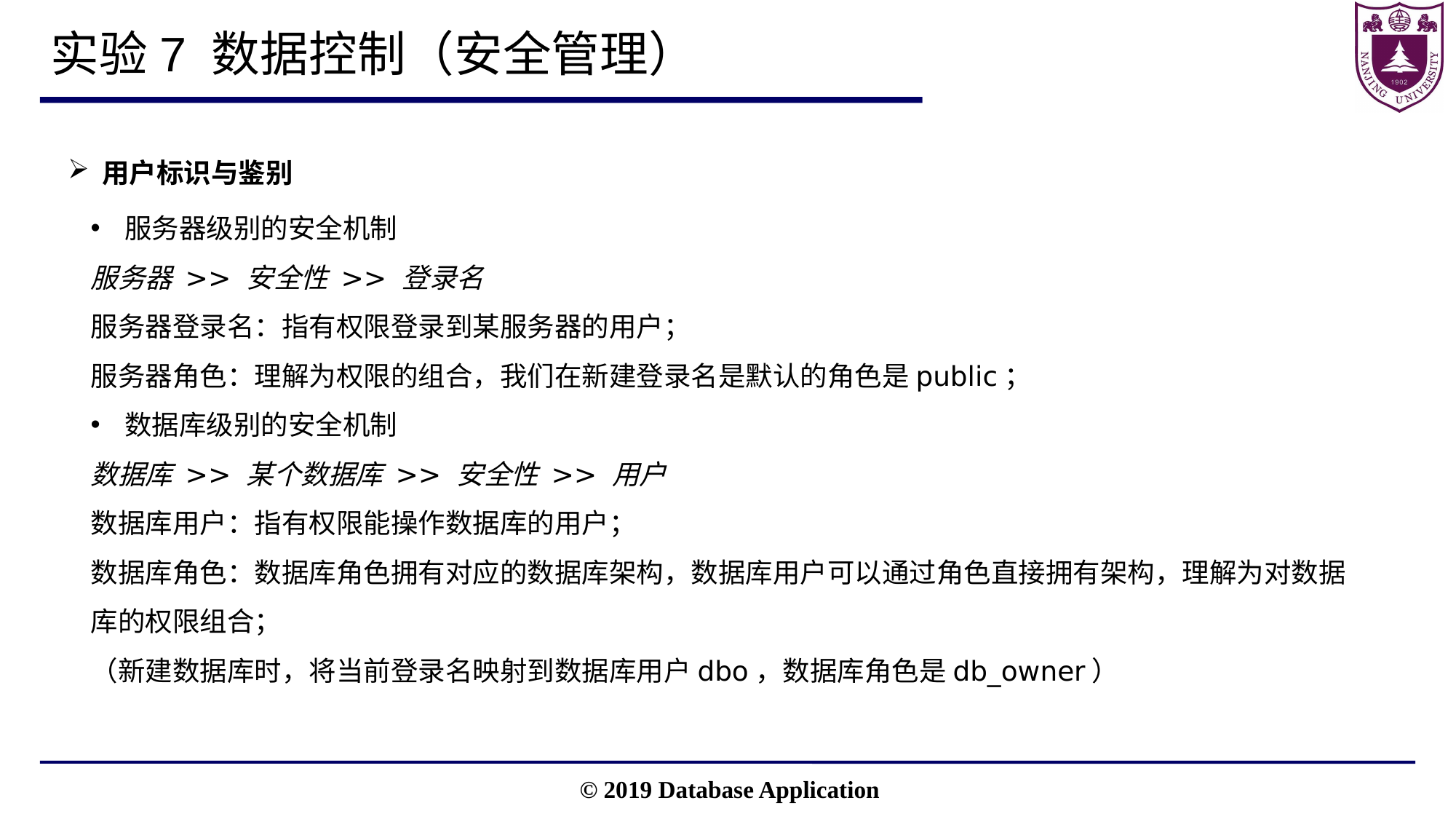

# 实验7 数据控制（安全管理）
用户标识与鉴别
服务器级别的安全机制
服务器 >> 安全性 >> 登录名
服务器登录名：指有权限登录到某服务器的用户；
服务器角色：理解为权限的组合，我们在新建登录名是默认的角色是public；
数据库级别的安全机制
数据库 >> 某个数据库 >> 安全性 >> 用户
数据库用户：指有权限能操作数据库的用户；
数据库角色：数据库角色拥有对应的数据库架构，数据库用户可以通过角色直接拥有架构，理解为对数据库的权限组合；
（新建数据库时，将当前登录名映射到数据库用户dbo，数据库角色是db_owner）